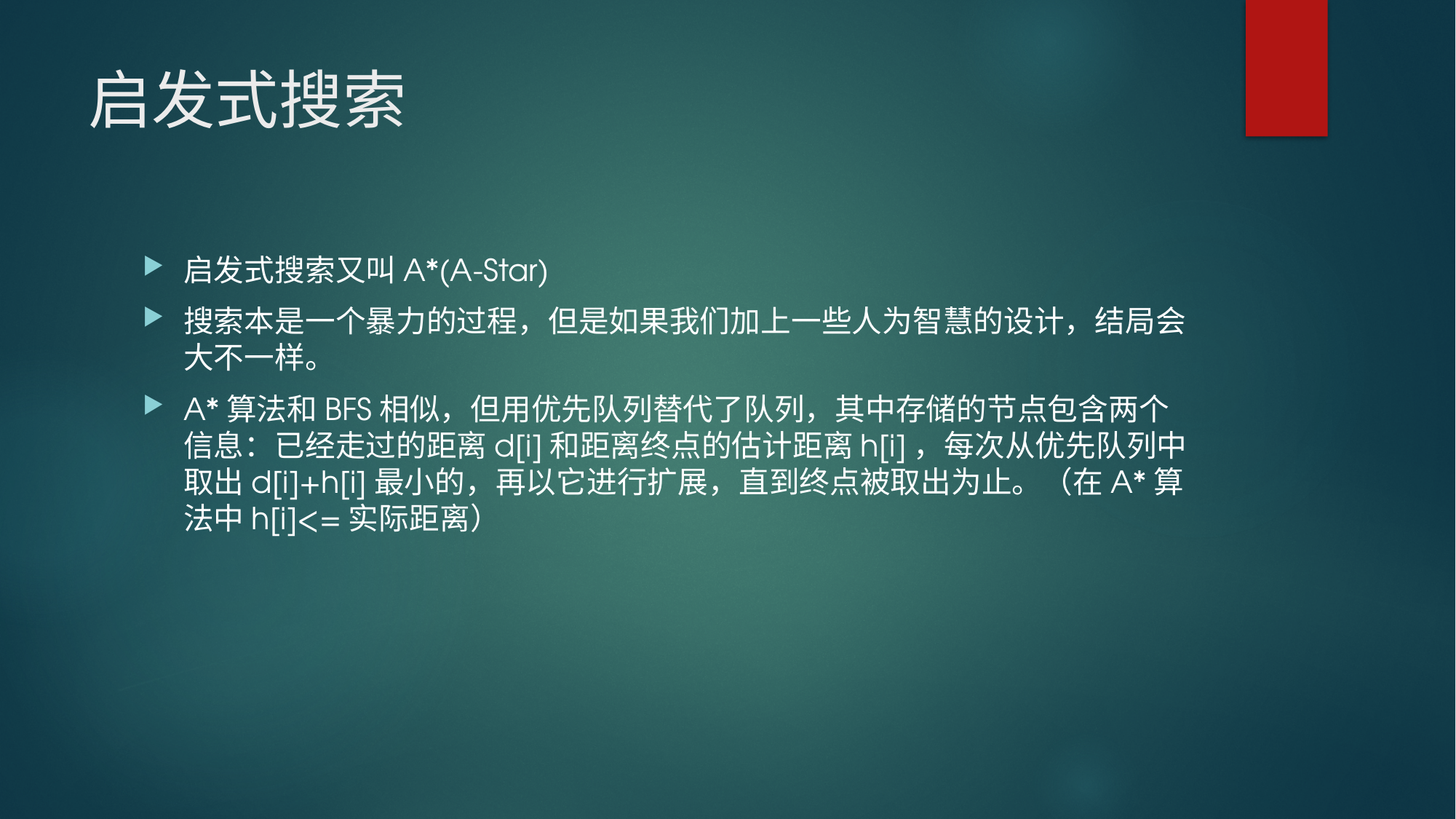

# 启发式搜索
启发式搜索又叫A*(A-Star)
搜索本是一个暴力的过程，但是如果我们加上一些人为智慧的设计，结局会大不一样。
A*算法和BFS相似，但用优先队列替代了队列，其中存储的节点包含两个信息：已经走过的距离d[i]和距离终点的估计距离h[i]，每次从优先队列中取出d[i]+h[i]最小的，再以它进行扩展，直到终点被取出为止。（在A*算法中h[i]<=实际距离）